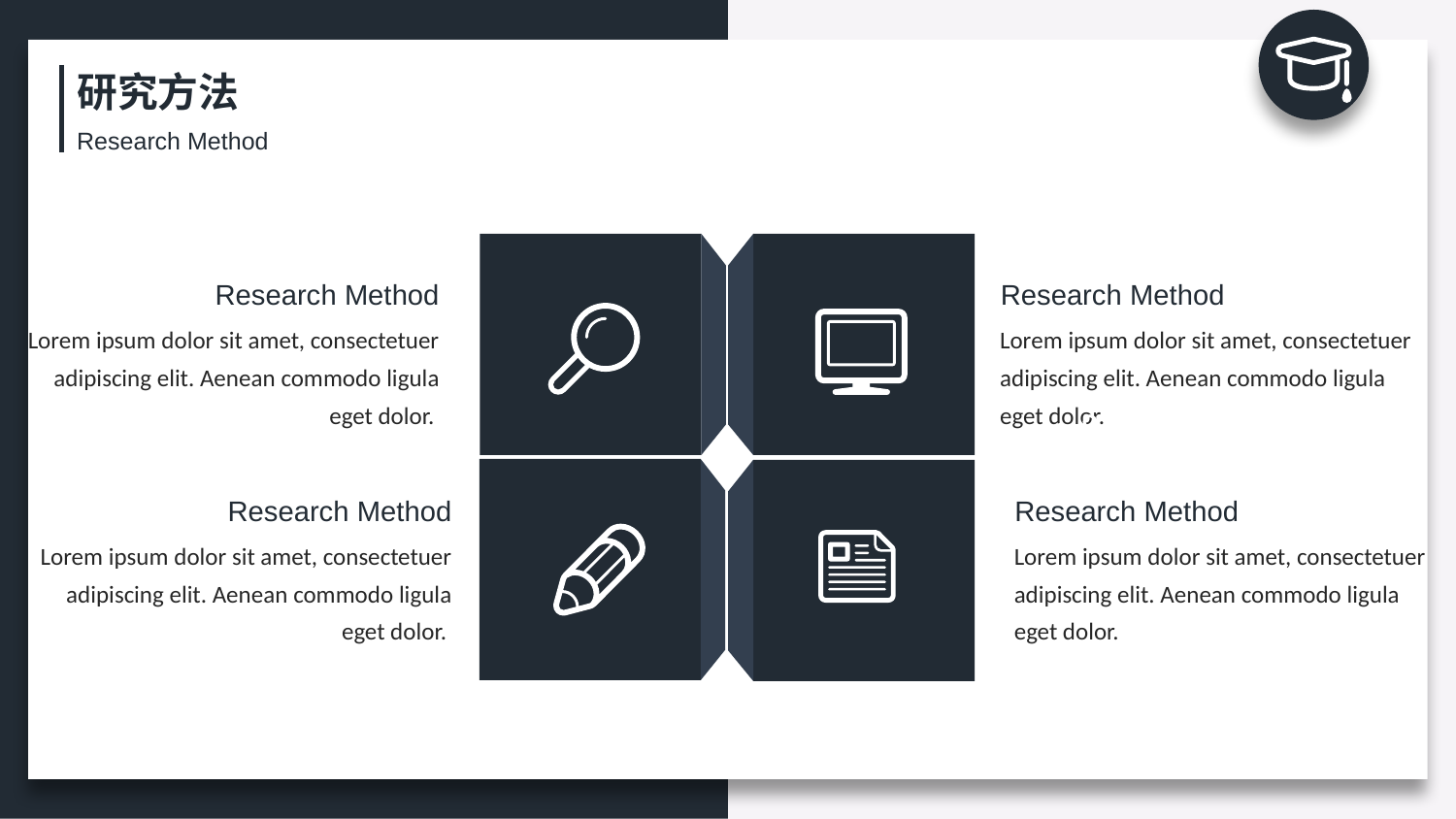

研究方法
Research Method

Research Method
Research Method

Lorem ipsum dolor sit amet, consectetuer adipiscing elit. Aenean commodo ligula eget dolor.

Lorem ipsum dolor sit amet, consectetuer adipiscing elit. Aenean commodo ligula eget dolor.

Research Method
Research Method

Lorem ipsum dolor sit amet, consectetuer adipiscing elit. Aenean commodo ligula eget dolor.
Lorem ipsum dolor sit amet, consectetuer adipiscing elit. Aenean commodo ligula eget dolor.